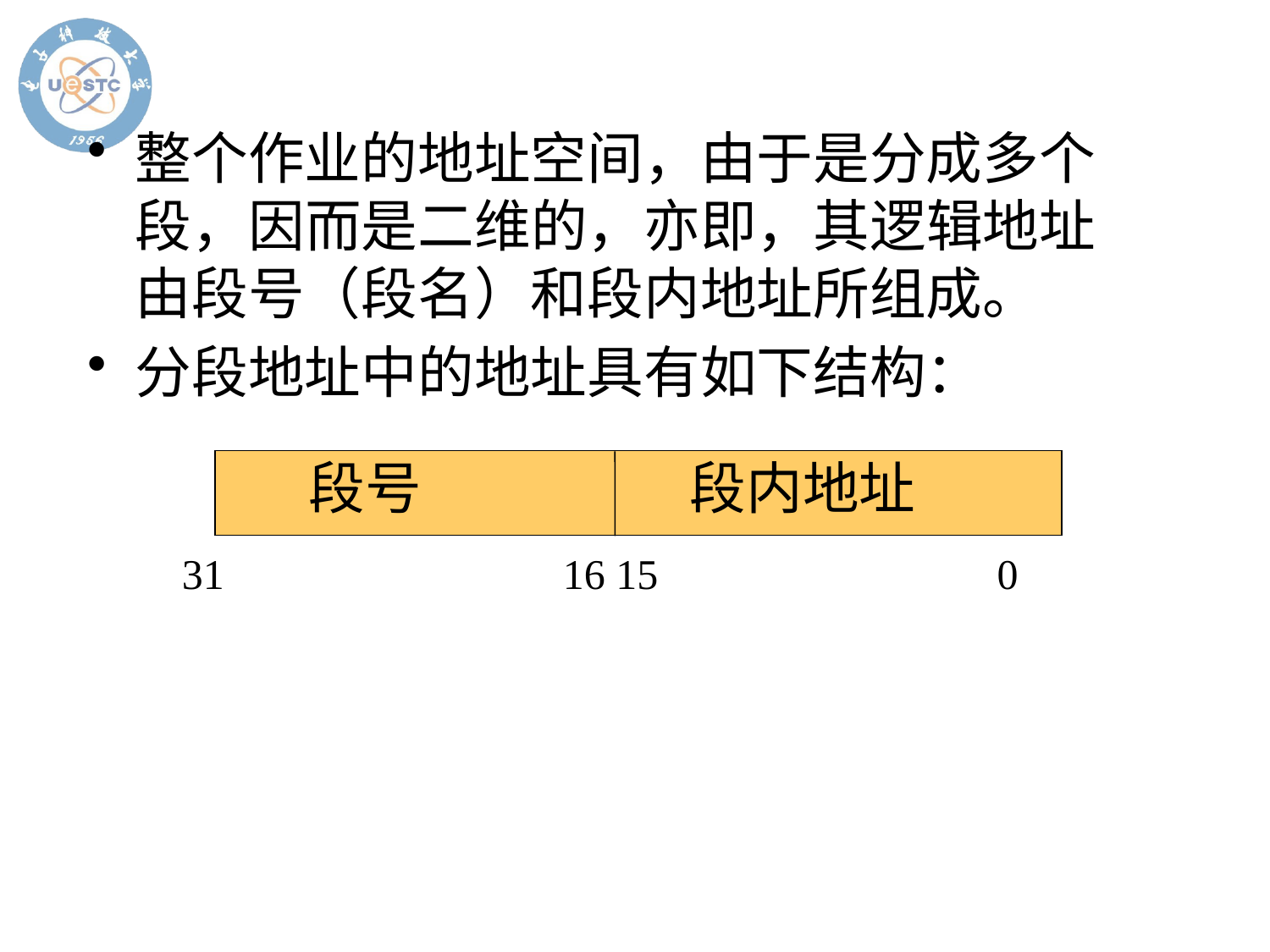

# 整个作业的地址空间，由于是分成多个段，因而是二维的，亦即，其逻辑地址由段号（段名）和段内地址所组成。
分段地址中的地址具有如下结构：
段号
段内地址

   31                                16 15                                0